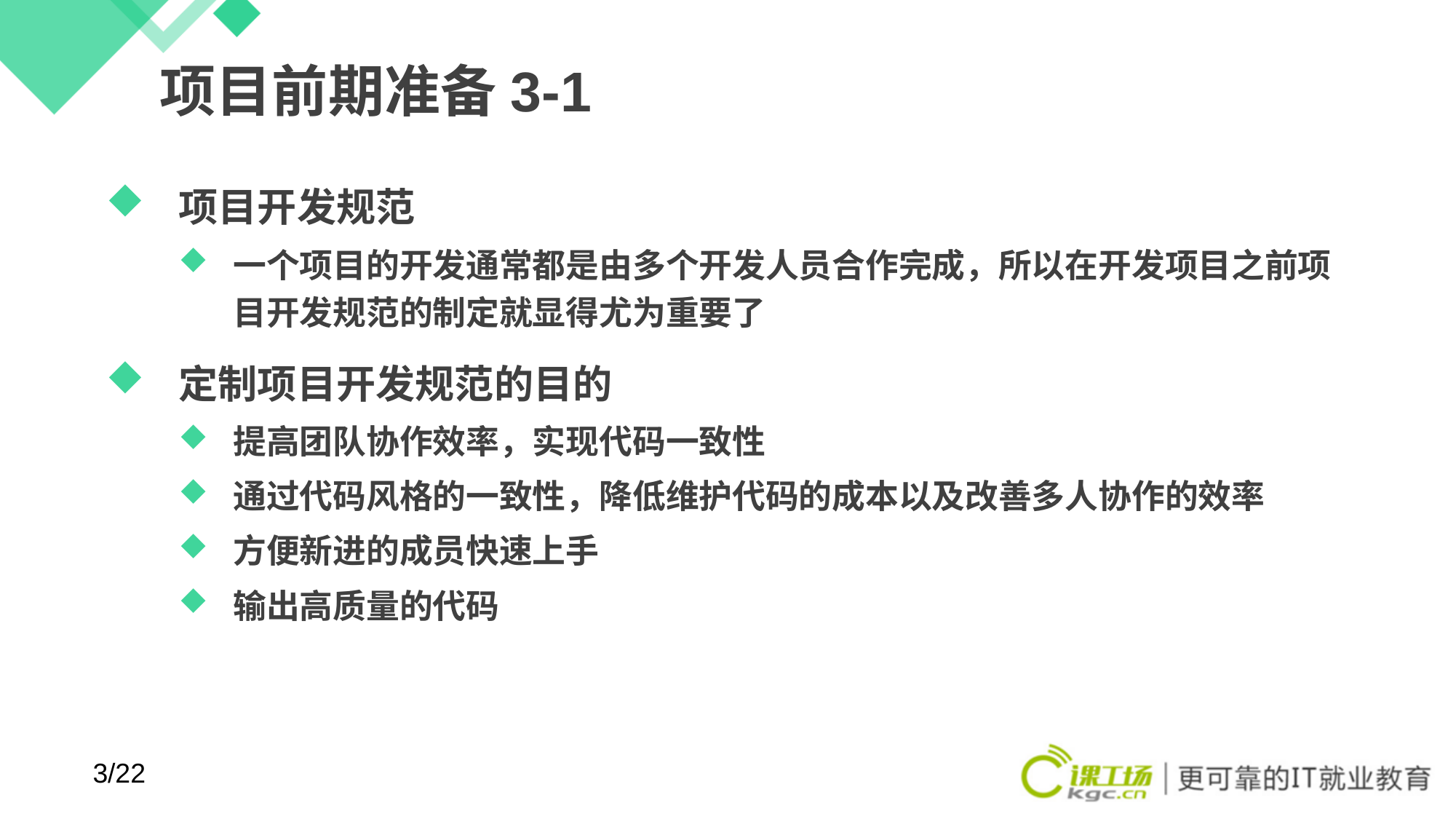

# 项目前期准备3-1
项目开发规范
一个项目的开发通常都是由多个开发人员合作完成，所以在开发项目之前项目开发规范的制定就显得尤为重要了
定制项目开发规范的目的
提高团队协作效率，实现代码一致性
通过代码风格的一致性，降低维护代码的成本以及改善多人协作的效率
方便新进的成员快速上手
输出高质量的代码